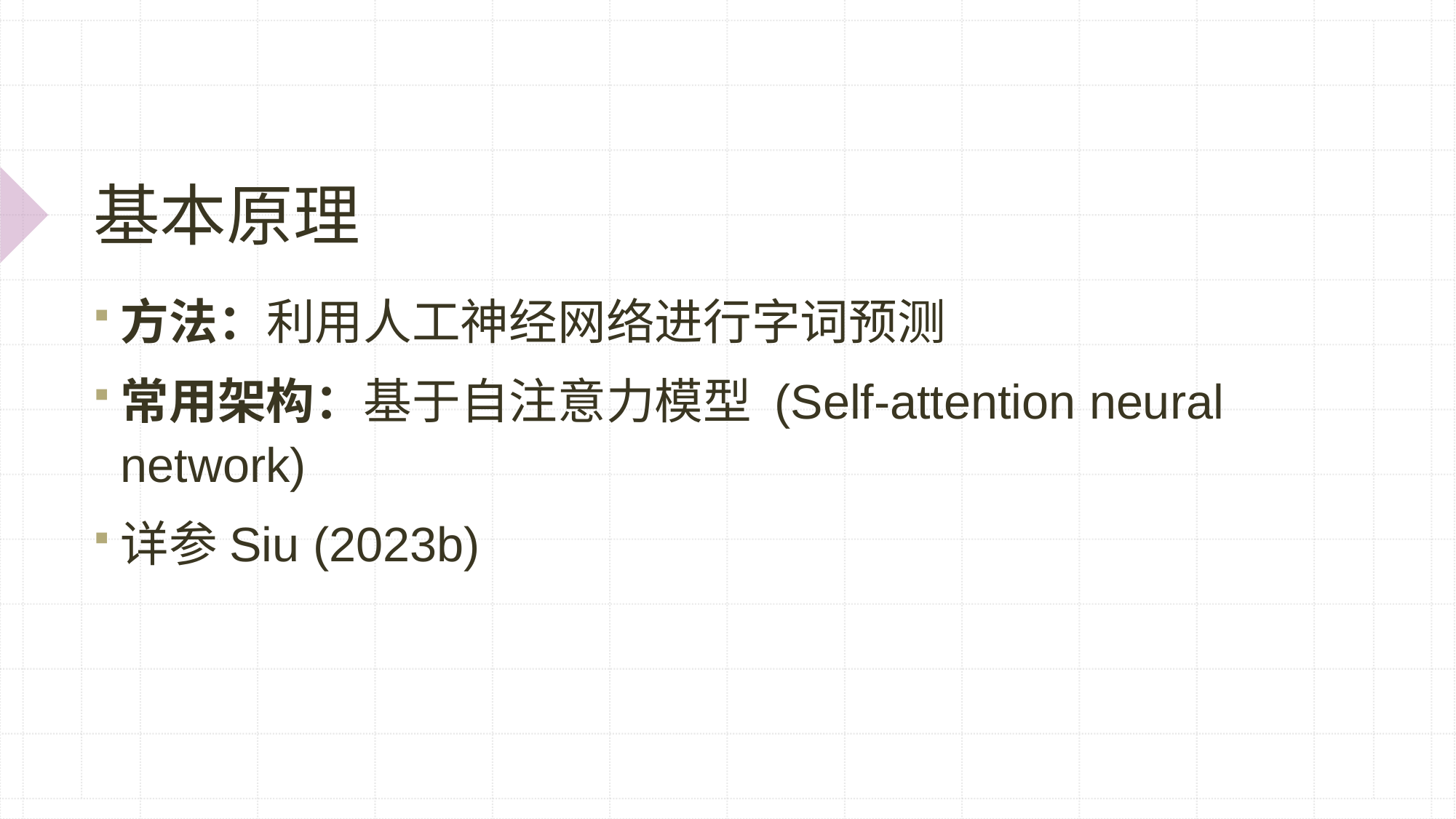

# 基本原理
方法：利用人工神经网络进行字词预测
常用架构：基于自注意力模型 (Self-attention neural network)
详参Siu (2023b)